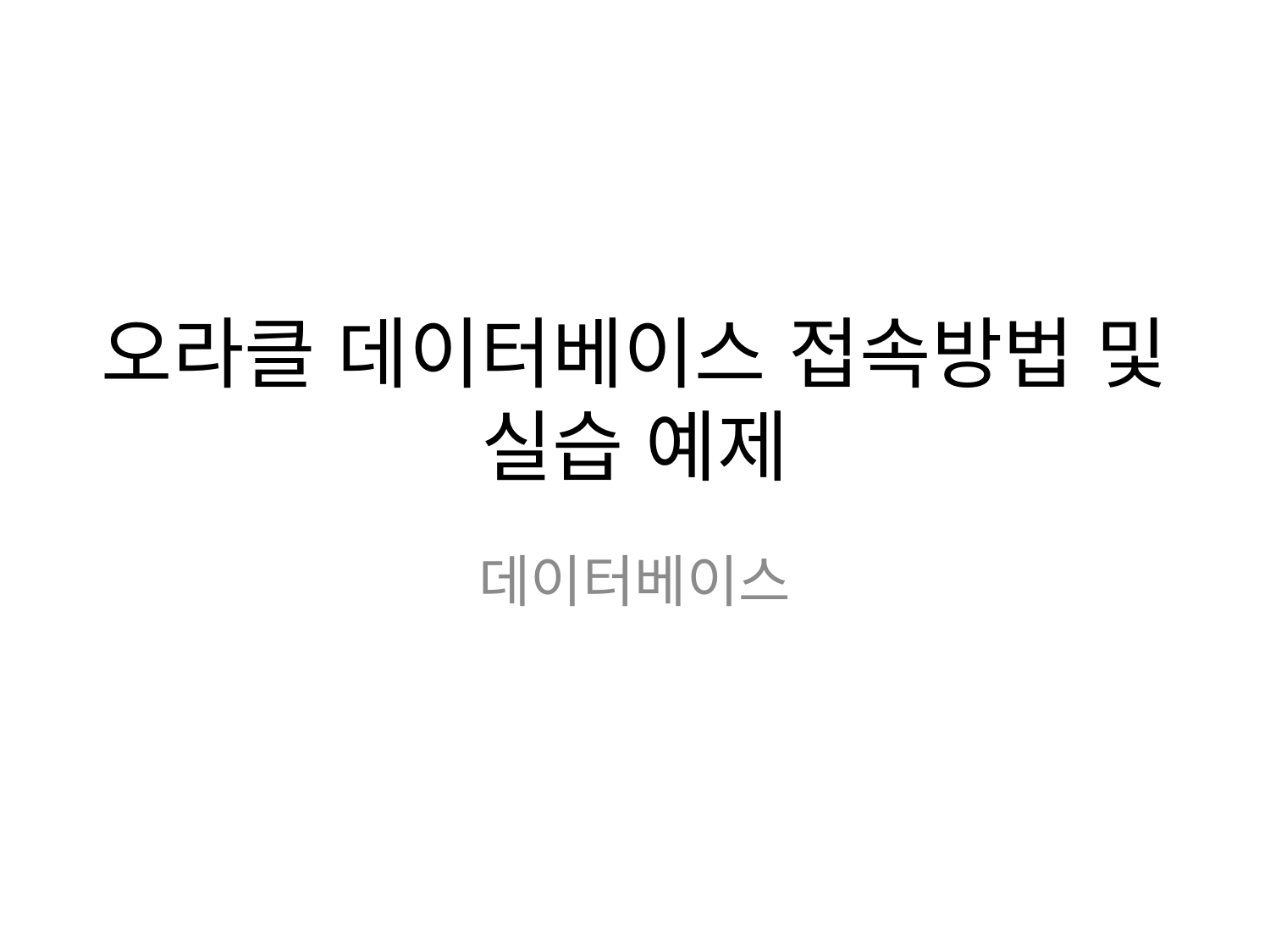

# 오라클 데이터베이스 접속방법 및 실습 예제
데이터베이스